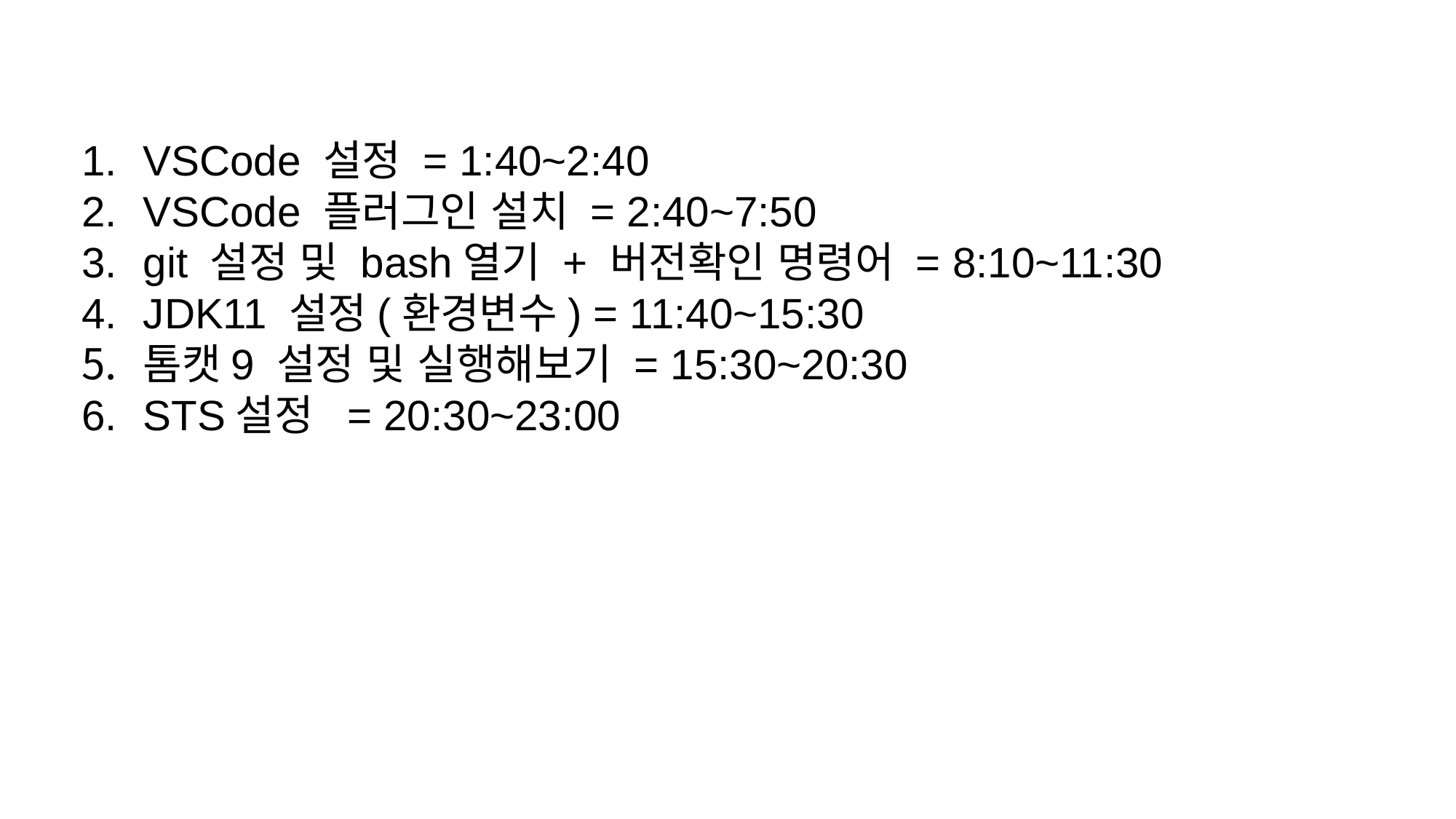

VSCode 설정 = 1:40~2:40
VSCode 플러그인 설치 = 2:40~7:50
git 설정 및 bash열기 + 버전확인 명령어 = 8:10~11:30
JDK11 설정(환경변수) = 11:40~15:30
톰캣9 설정 및 실행해보기 = 15:30~20:30
STS설정  = 20:30~23:00